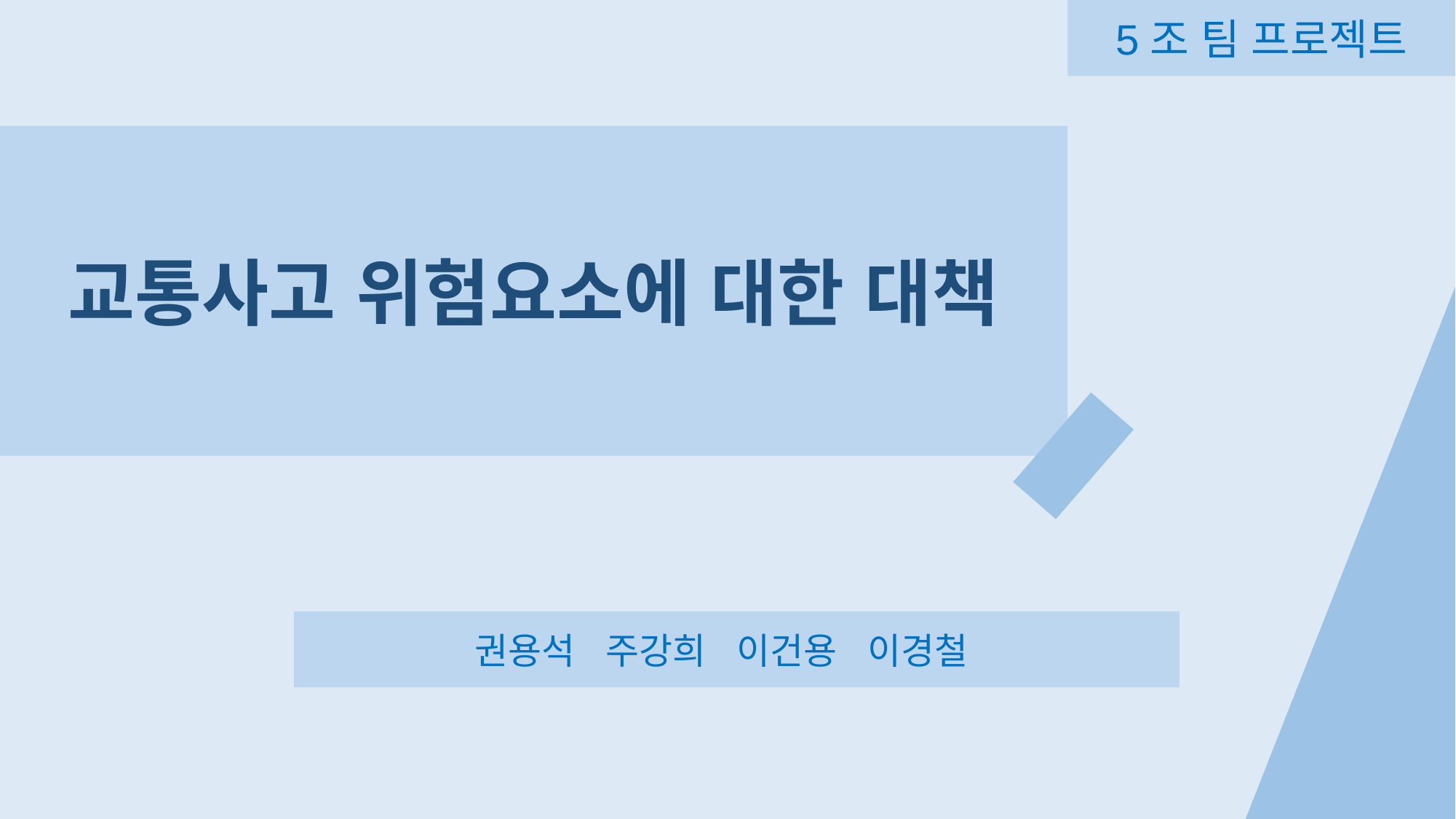

5조 팀 프로젝트
교통사고 위험요소에 대한 대책

권용석   주강희   이건용   이경철